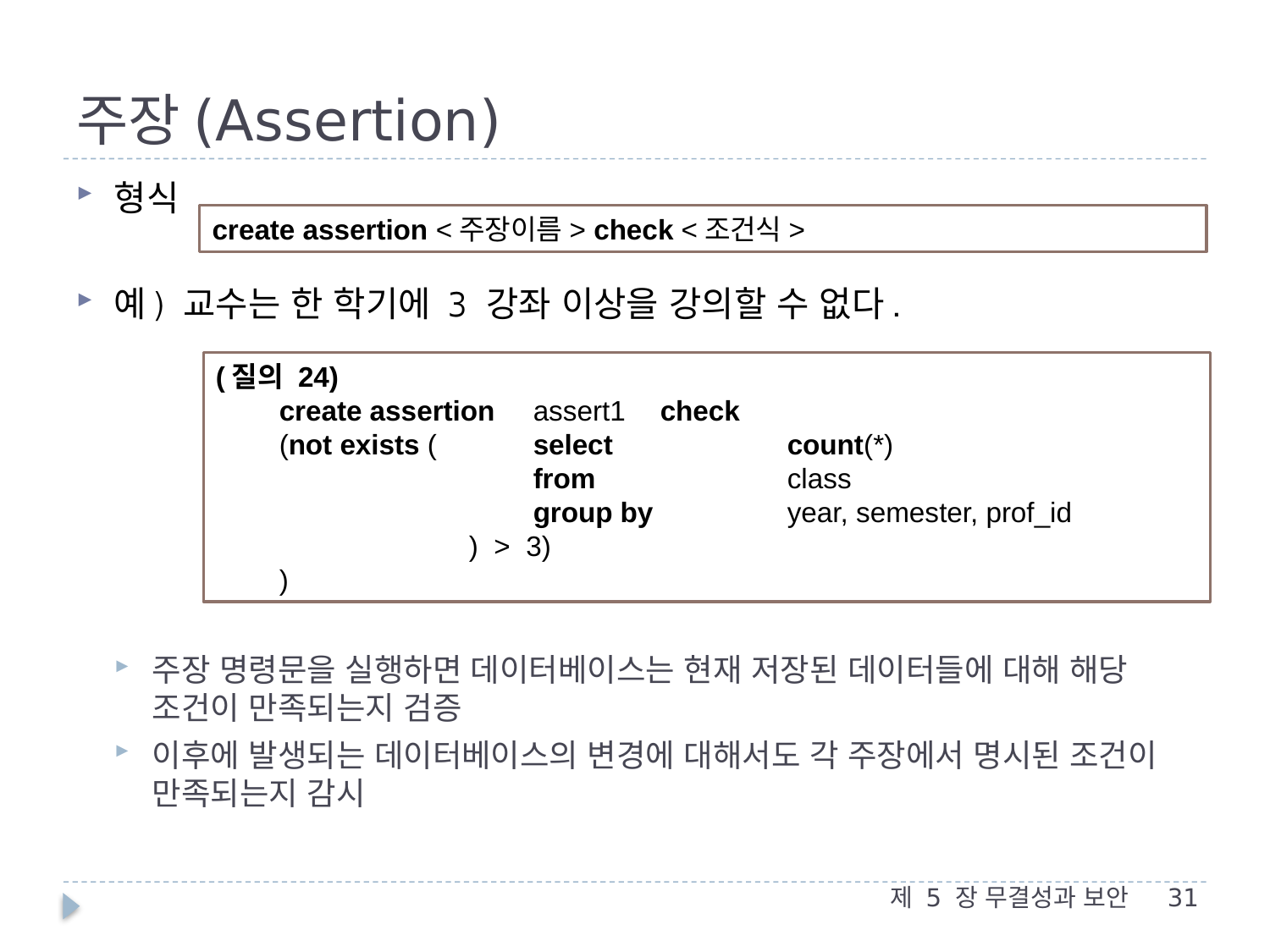

# 주장(Assertion)
형식

예) 교수는 한 학기에 3 강좌 이상을 강의할 수 없다.

주장 명령문을 실행하면 데이터베이스는 현재 저장된 데이터들에 대해 해당 조건이 만족되는지 검증
이후에 발생되는 데이터베이스의 변경에 대해서도 각 주장에서 명시된 조건이 만족되는지 감시

create assertion <주장이름> check <조건식>
(질의 24)
create assertion 	assert1 	check
(not exists ( 	select 		count(*)
		from 		class
		group by 	year, semester, prof_id
	        )  >  3)
)
제 5 장 무결성과 보안
31